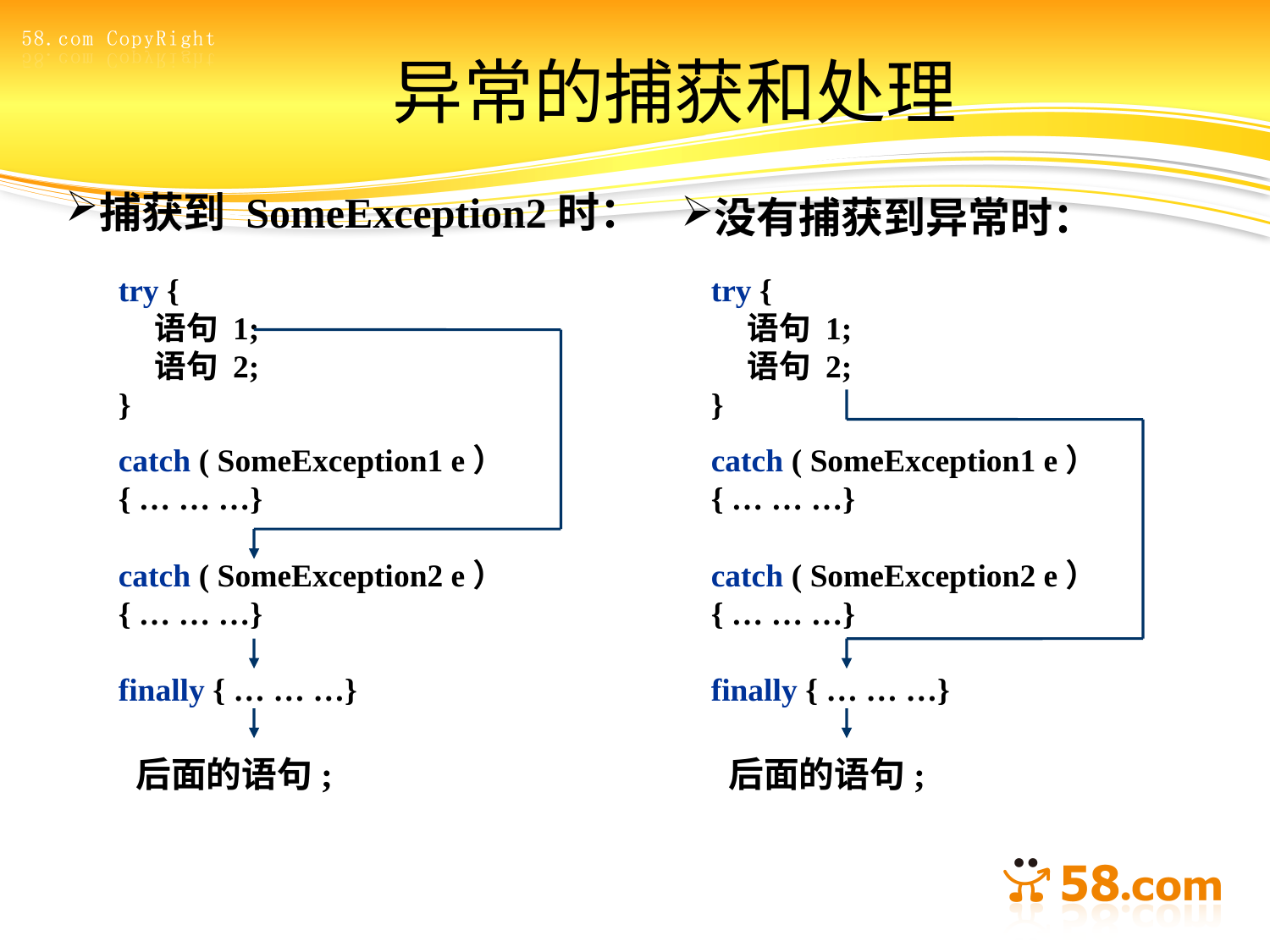

# 异常的捕获和处理
捕获到 SomeException2时：
没有捕获到异常时：
try {
    语句 1;
    语句 2;
}
try {
    语句 1;
    语句 2;
}

catch ( SomeException1 e）
{ … … …}
catch ( SomeException1 e）
{ … … …}
catch ( SomeException2 e）
{ … … …}
catch ( SomeException2 e）
{ … … …}

finally { … … …}
finally { … … …}

后面的语句;
后面的语句;